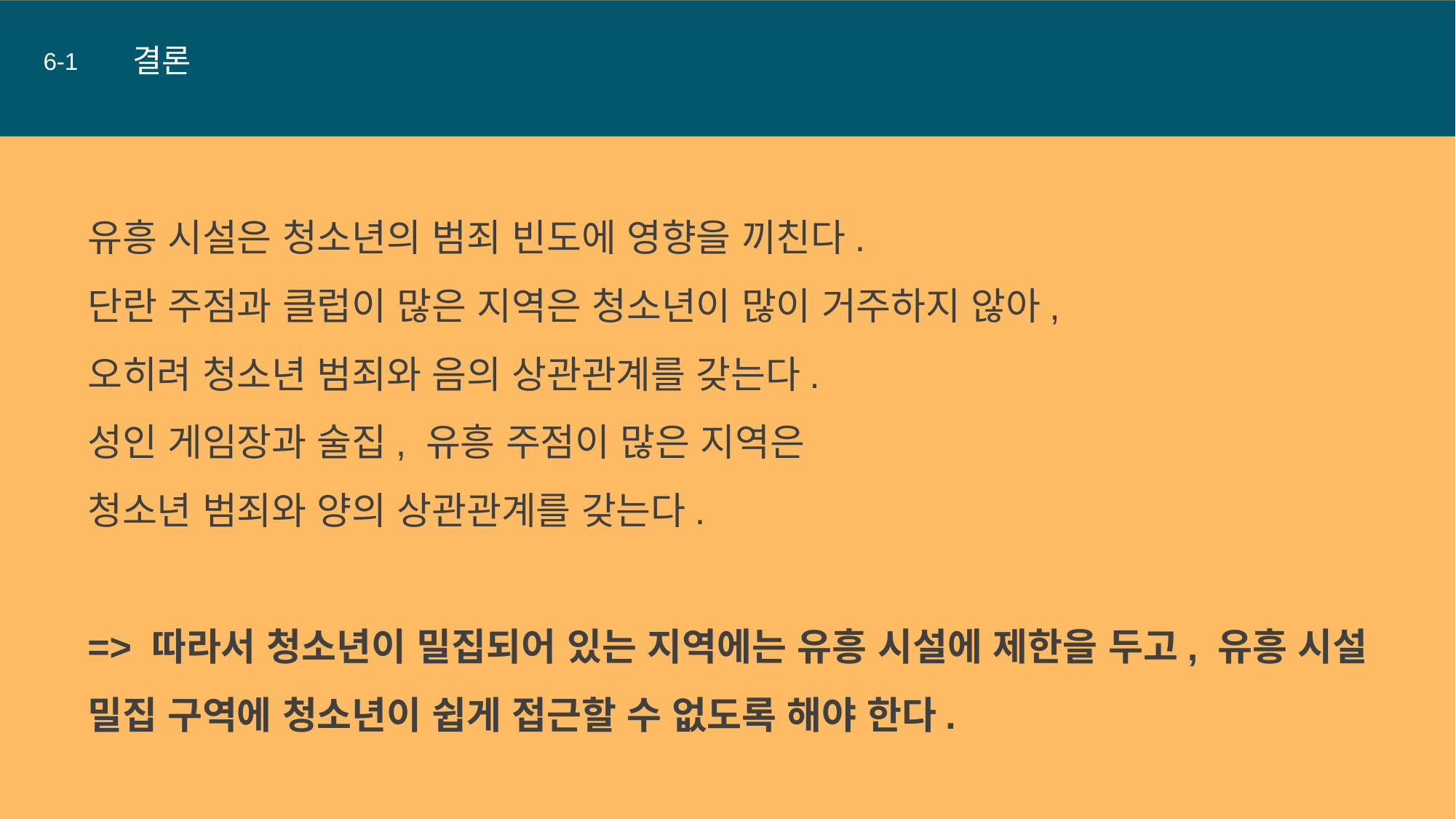

결론
6-1
유흥 시설은 청소년의 범죄 빈도에 영향을 끼친다.
단란 주점과 클럽이 많은 지역은 청소년이 많이 거주하지 않아,
오히려 청소년 범죄와 음의 상관관계를 갖는다.
성인 게임장과 술집, 유흥 주점이 많은 지역은
청소년 범죄와 양의 상관관계를 갖는다.

=> 따라서 청소년이 밀집되어 있는 지역에는 유흥 시설에 제한을 두고, 유흥 시설 밀집 구역에 청소년이 쉽게 접근할 수 없도록 해야 한다.